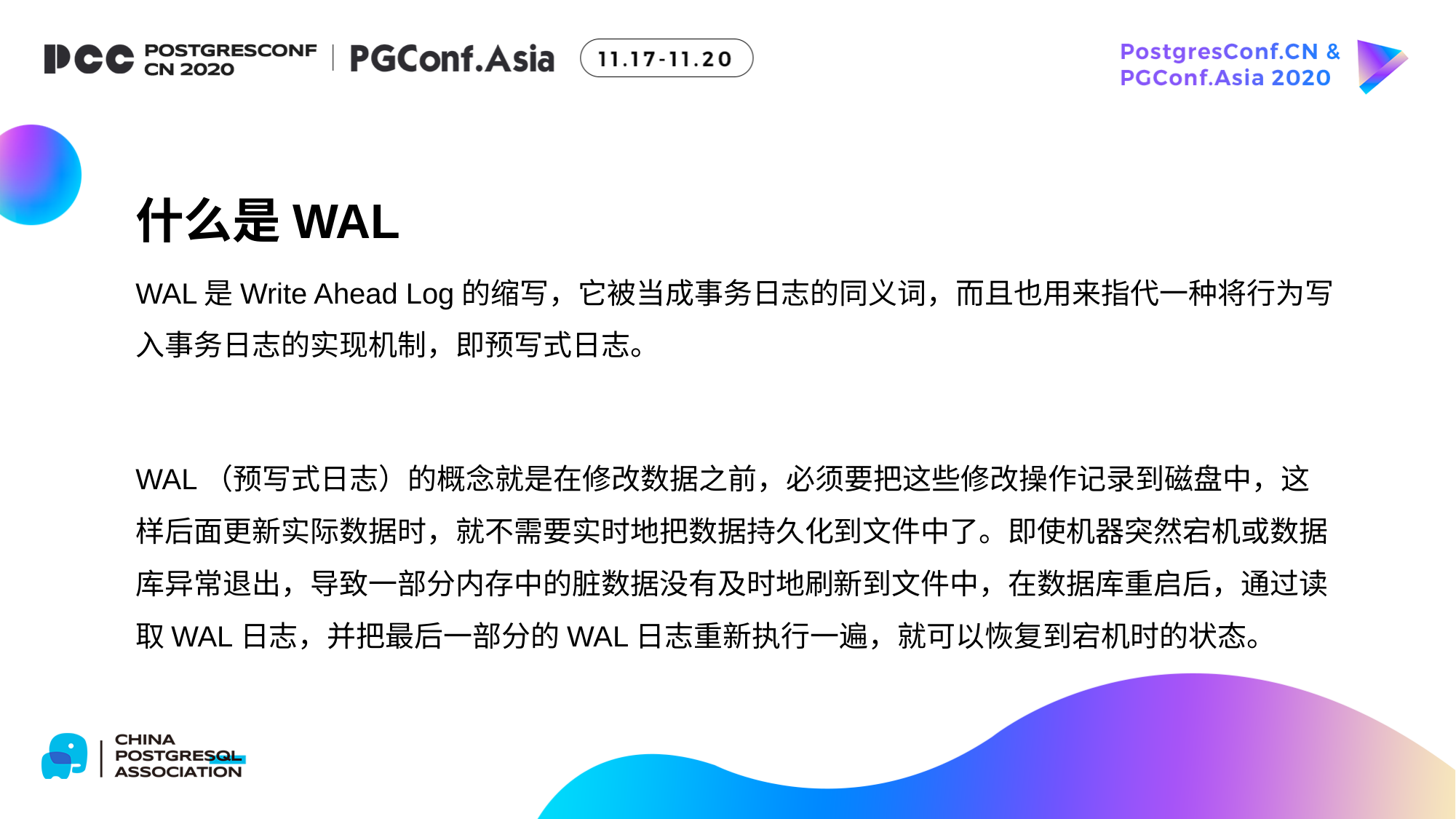

什么是WAL
WAL是Write Ahead Log的缩写，它被当成事务日志的同义词，而且也用来指代一种将行为写入事务日志的实现机制，即预写式日志。

WAL（预写式日志）的概念就是在修改数据之前，必须要把这些修改操作记录到磁盘中，这样后面更新实际数据时，就不需要实时地把数据持久化到文件中了。即使机器突然宕机或数据库异常退出，导致一部分内存中的脏数据没有及时地刷新到文件中，在数据库重启后，通过读取WAL日志，并把最后一部分的WAL日志重新执行一遍，就可以恢复到宕机时的状态。